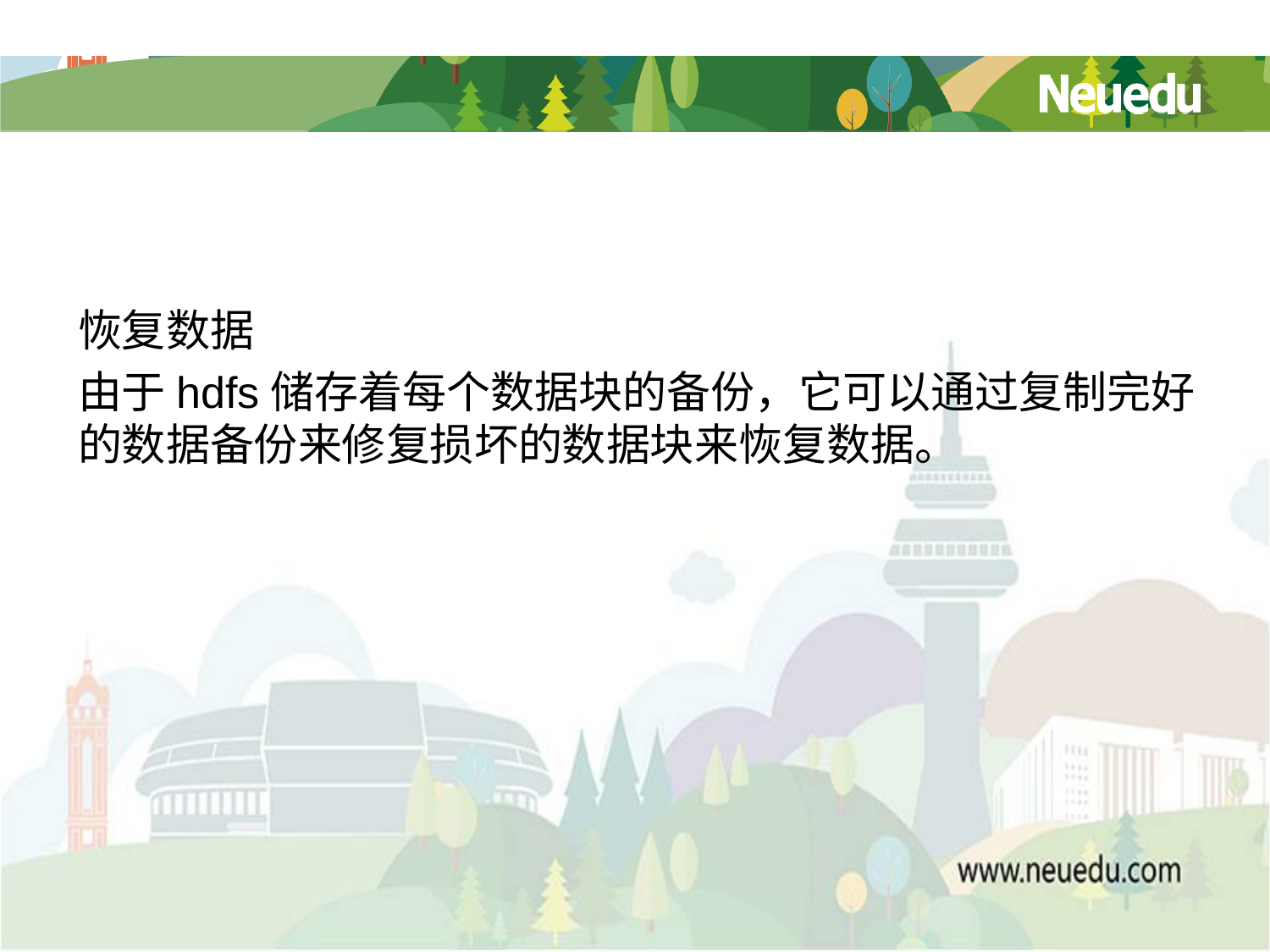

#
恢复数据
由于hdfs储存着每个数据块的备份，它可以通过复制完好的数据备份来修复损坏的数据块来恢复数据。